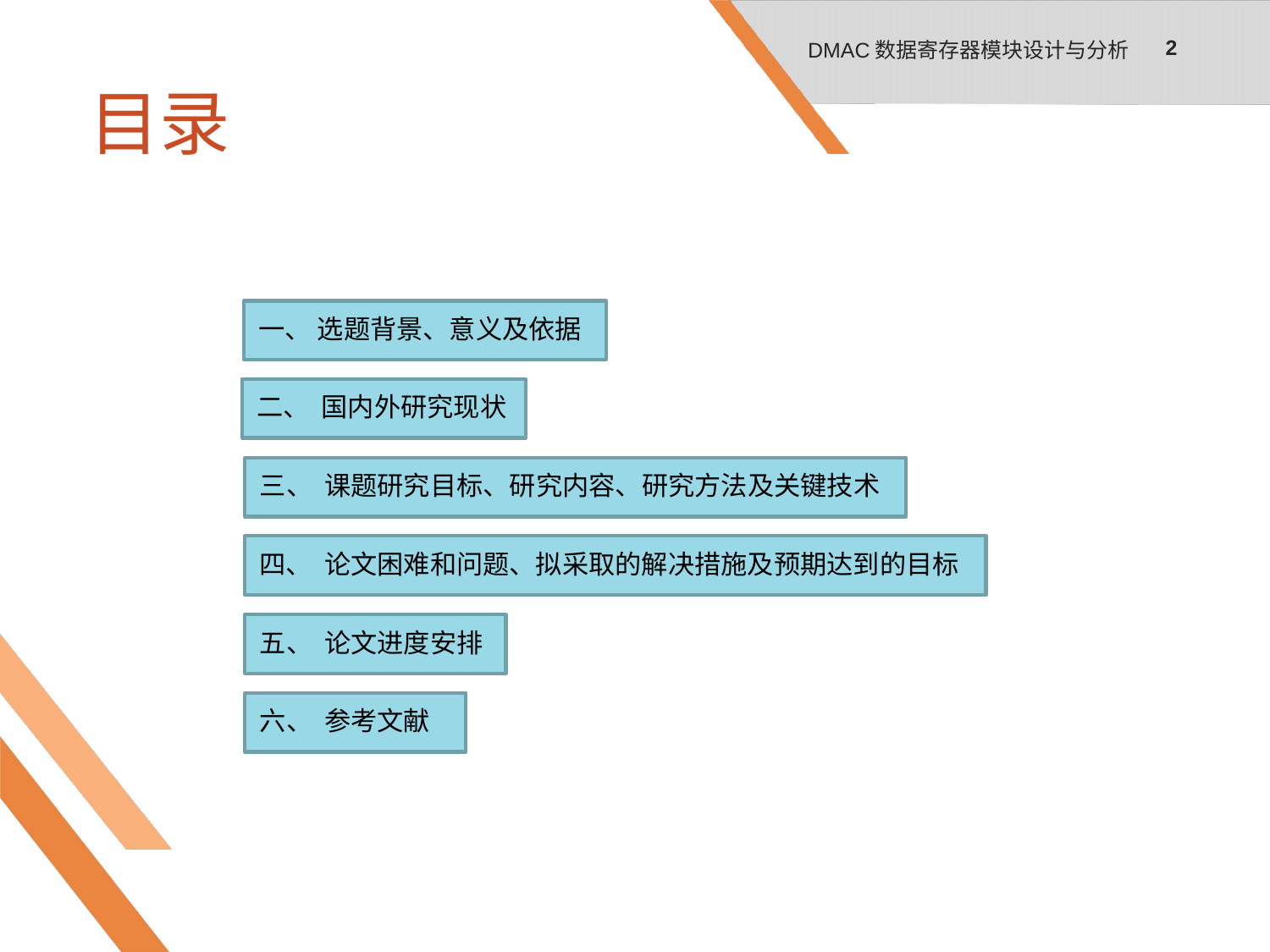

2
DMAC数据寄存器模块设计与分析
# 目录
一、 选题背景、意义及依据
二、  国内外研究现状
三、  课题研究目标、研究内容、研究方法及关键技术
四、  论文困难和问题、拟采取的解决措施及预期达到的目标
五、  论文进度安排
六、  参考文献